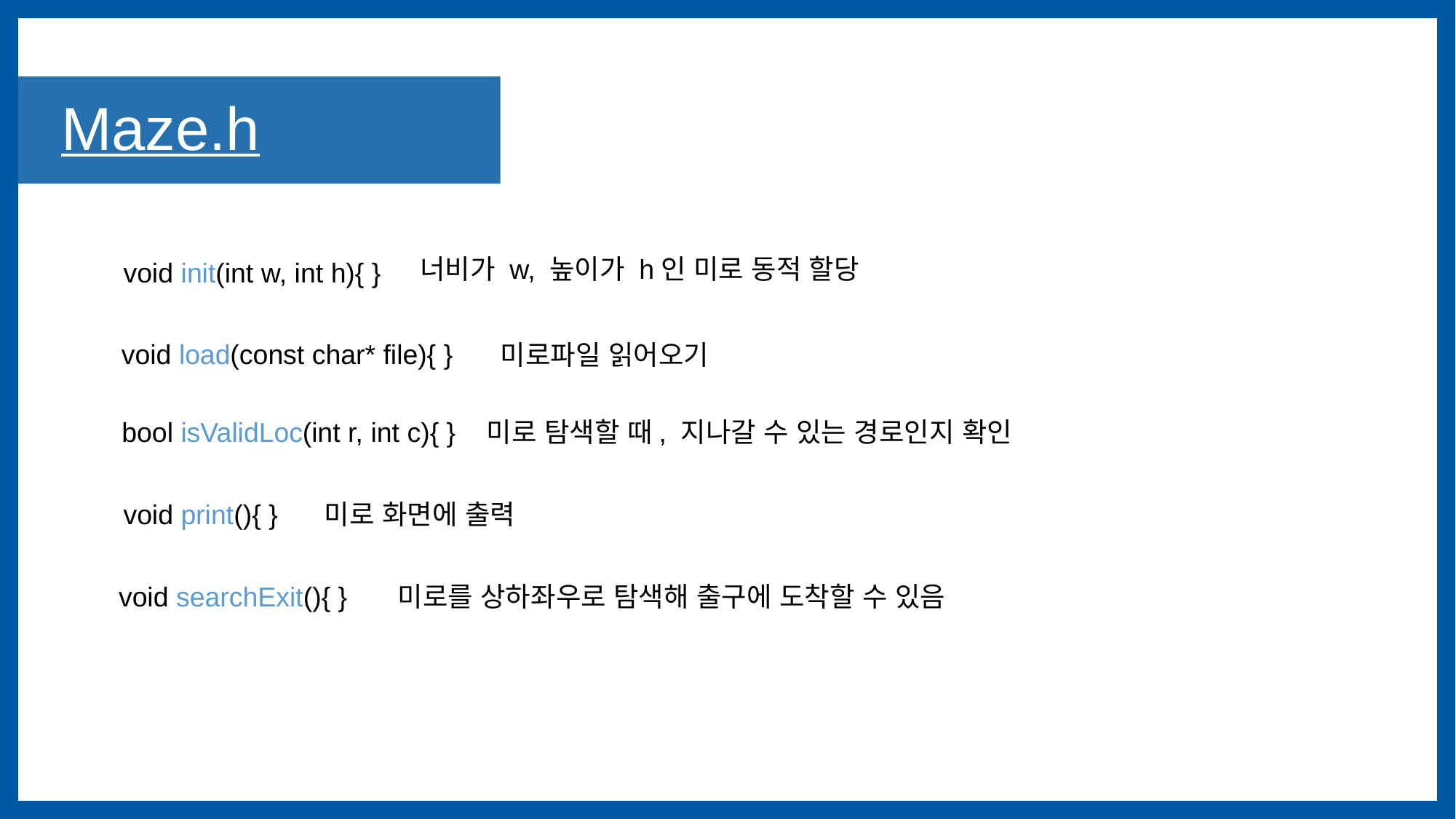

Maze.h
너비가 w, 높이가 h인 미로 동적 할당
void init(int w, int h){ }
void load(const char* file){ }
미로파일 읽어오기
미로 탐색할 때, 지나갈 수 있는 경로인지 확인
bool isValidLoc(int r, int c){ }
void print(){ }
미로 화면에 출력
void searchExit(){ }
미로를 상하좌우로 탐색해 출구에 도착할 수 있음